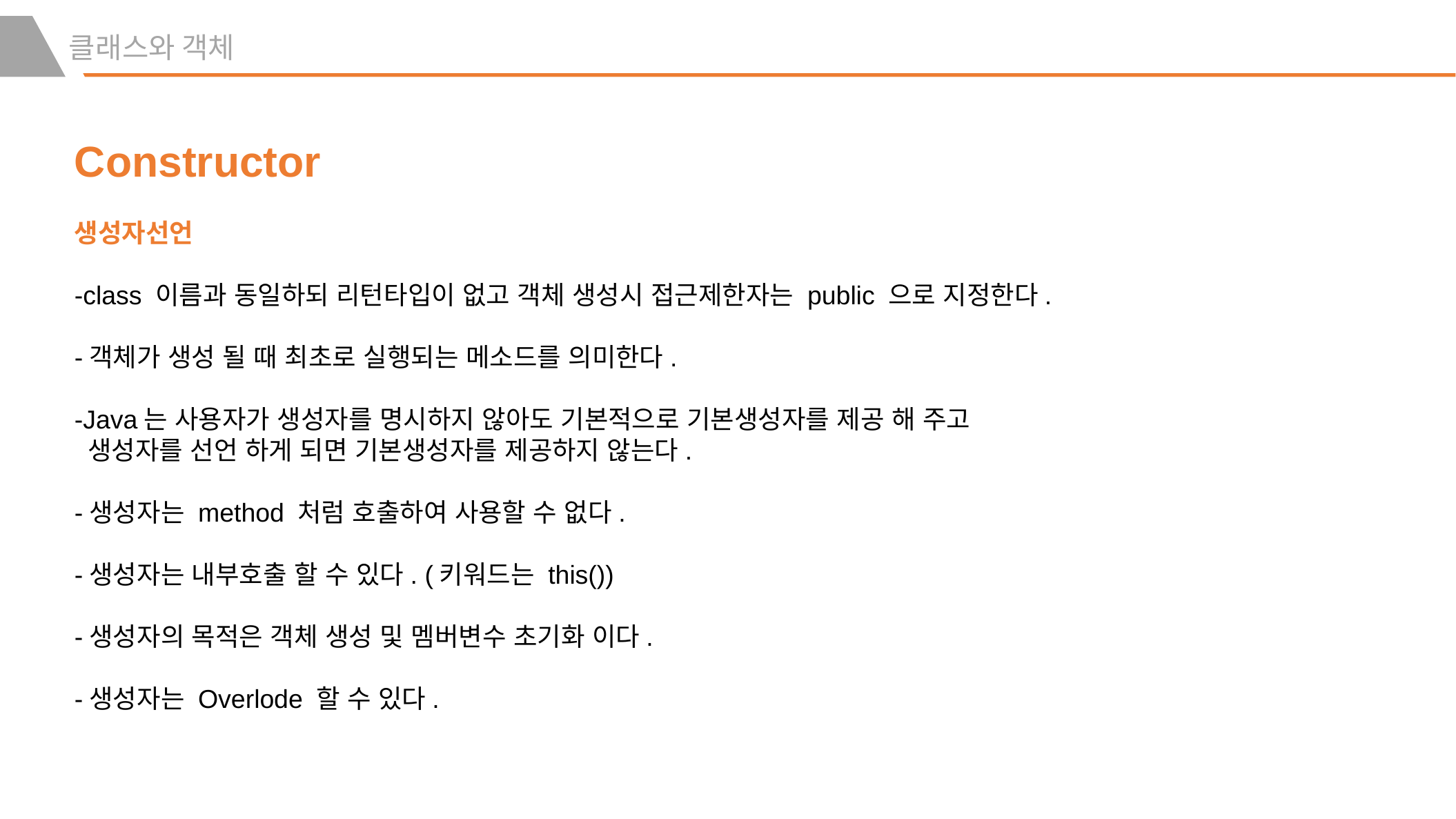

클래스와 객체

Constructor

생성자선언

-class 이름과 동일하되 리턴타입이 없고 객체 생성시 접근제한자는 public 으로 지정한다.

-객체가 생성 될 때 최초로 실행되는 메소드를 의미한다.

-Java는 사용자가 생성자를 명시하지 않아도 기본적으로 기본생성자를 제공 해 주고
 생성자를 선언 하게 되면 기본생성자를 제공하지 않는다.

-생성자는 method 처럼 호출하여 사용할 수 없다.

-생성자는 내부호출 할 수 있다. (키워드는 this())

-생성자의 목적은 객체 생성 및 멤버변수 초기화 이다.

-생성자는 Overlode 할 수 있다.